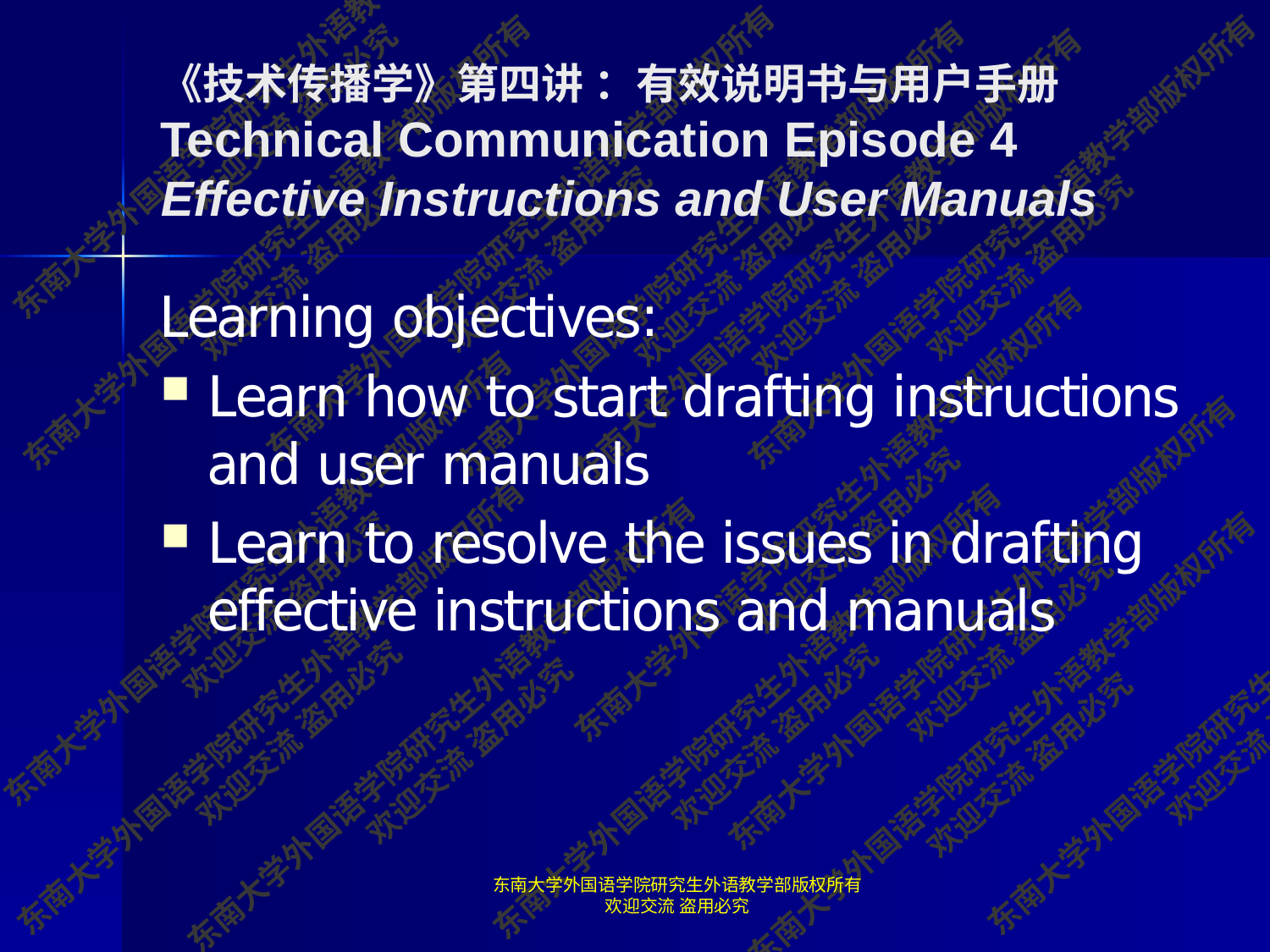

# 《技术传播学》第四讲 ：有效说明书与用户手册 Technical Communication Episode 4  Effective Instructions and User Manuals
Learning objectives:
Learn how to start drafting instructions and user manuals
Learn to resolve the issues in drafting effective instructions and manuals

东南大学外国语学院研究生外语教学部版权所有 欢迎交流 盗用必究